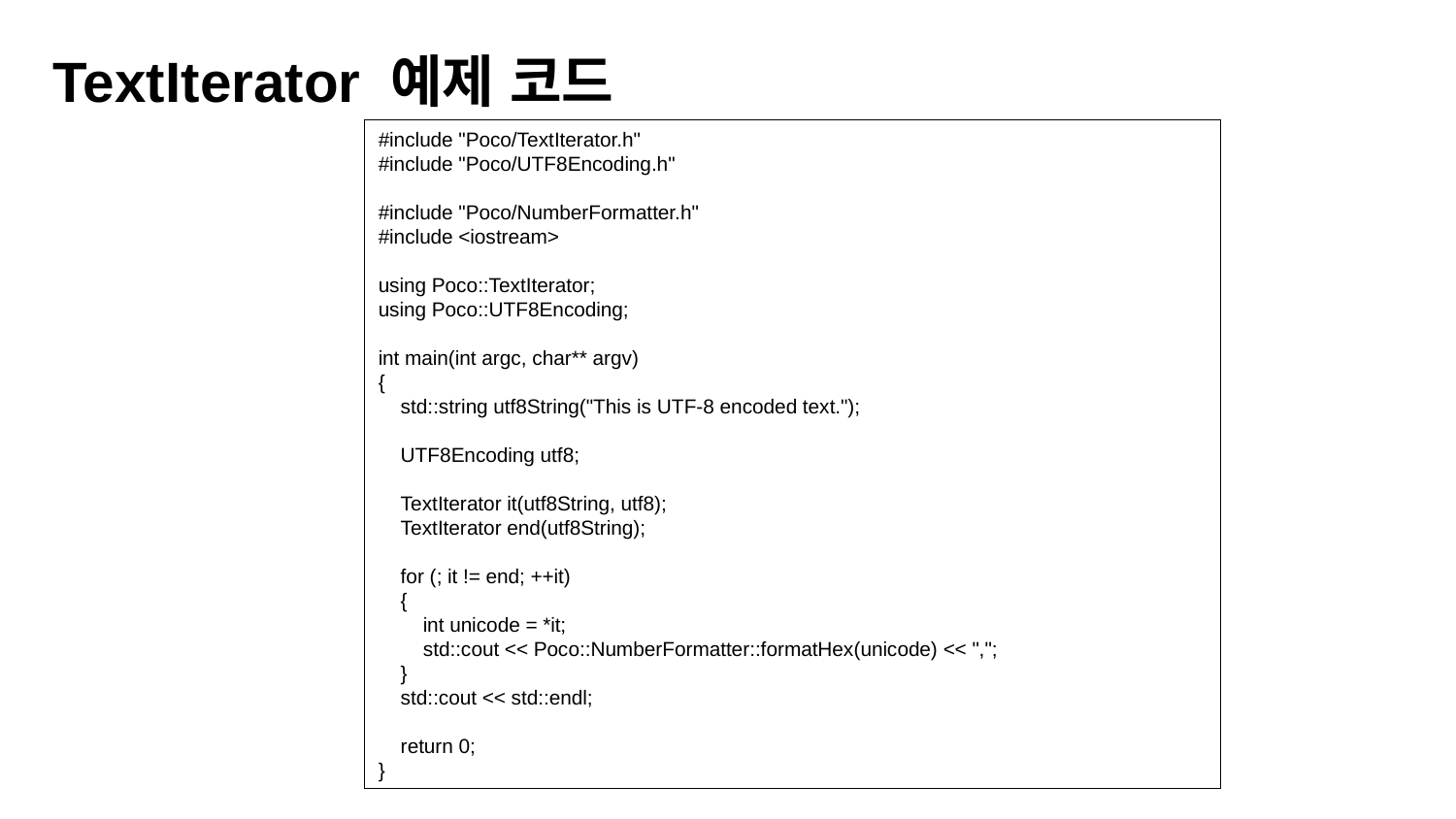

TextIterator 예제 코드
#include "Poco/TextIterator.h"
#include "Poco/UTF8Encoding.h"

#include "Poco/NumberFormatter.h"
#include <iostream>

using Poco::TextIterator;
using Poco::UTF8Encoding;

int main(int argc, char** argv)
{
    std::string utf8String("This is UTF-8 encoded text.");

    UTF8Encoding utf8;

    TextIterator it(utf8String, utf8);
    TextIterator end(utf8String);

    for (; it != end; ++it)
    {
        int unicode = *it;
        std::cout << Poco::NumberFormatter::formatHex(unicode) << ",";
    }
    std::cout << std::endl;

    return 0;
}